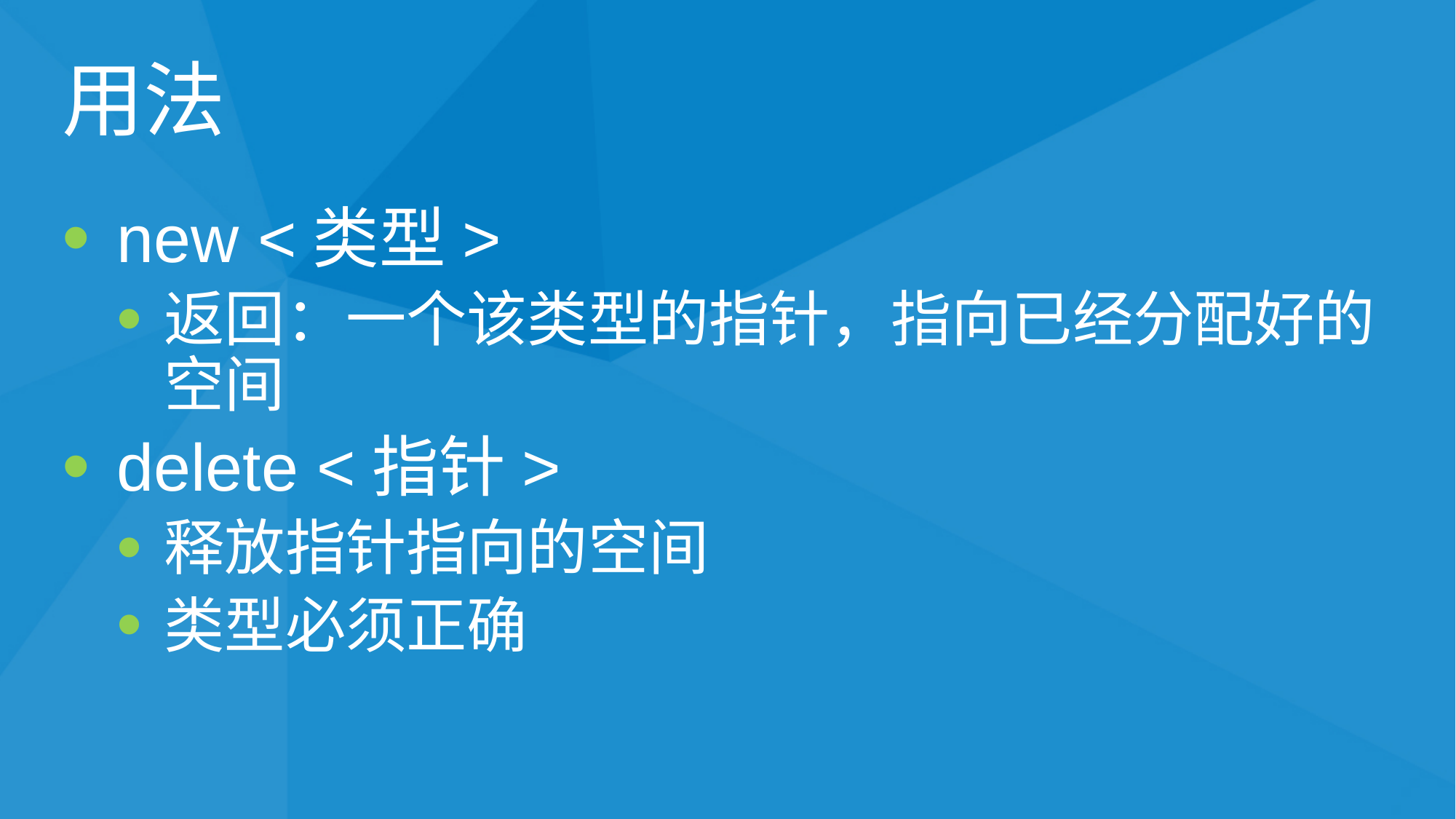

# 用法
new <类型>
返回：一个该类型的指针，指向已经分配好的空间
delete <指针>
释放指针指向的空间
类型必须正确